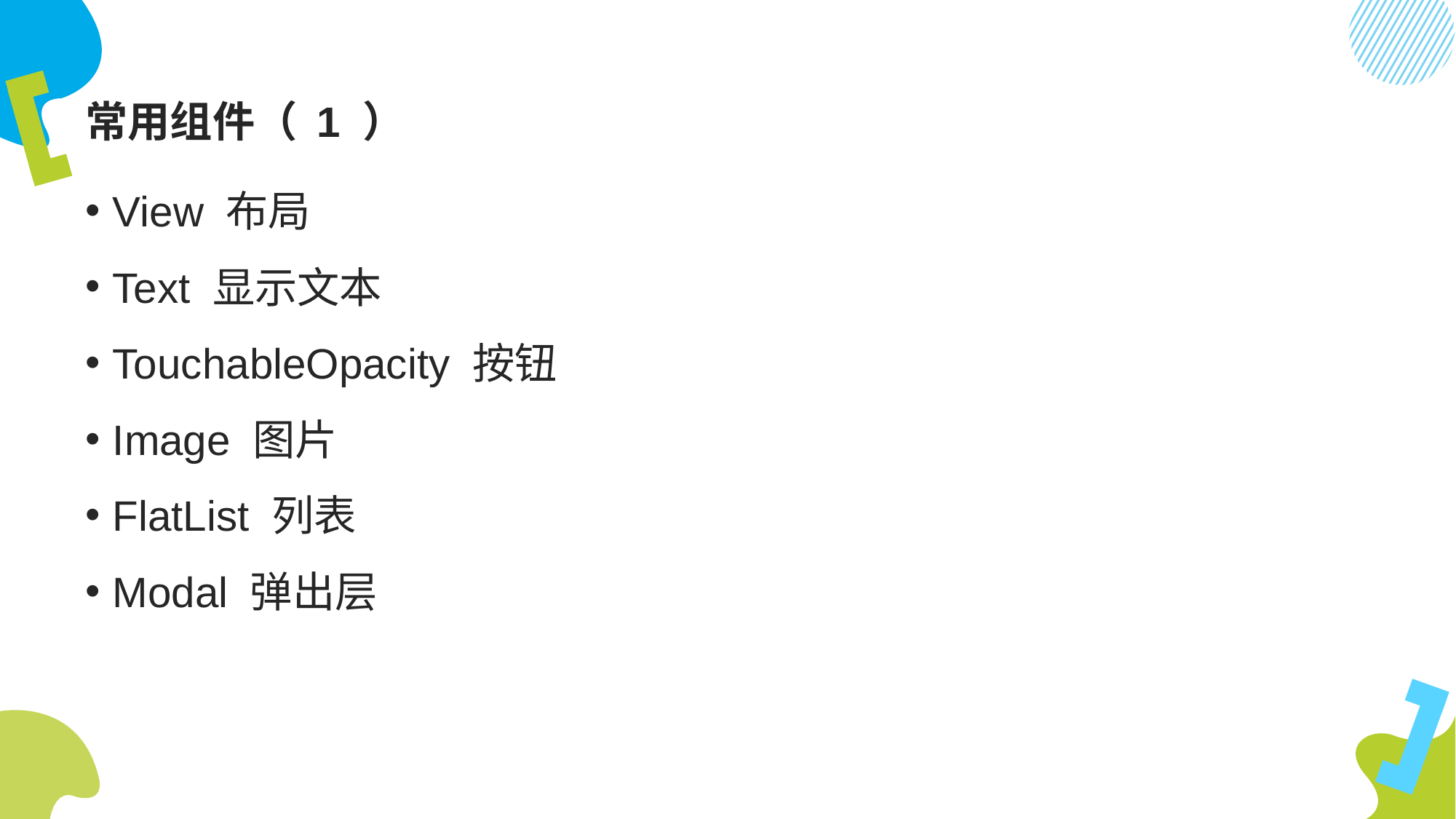

# 常用组件（ 1 ）
View 布局
Text 显示文本
TouchableOpacity 按钮
Image 图片
FlatList 列表
Modal 弹出层